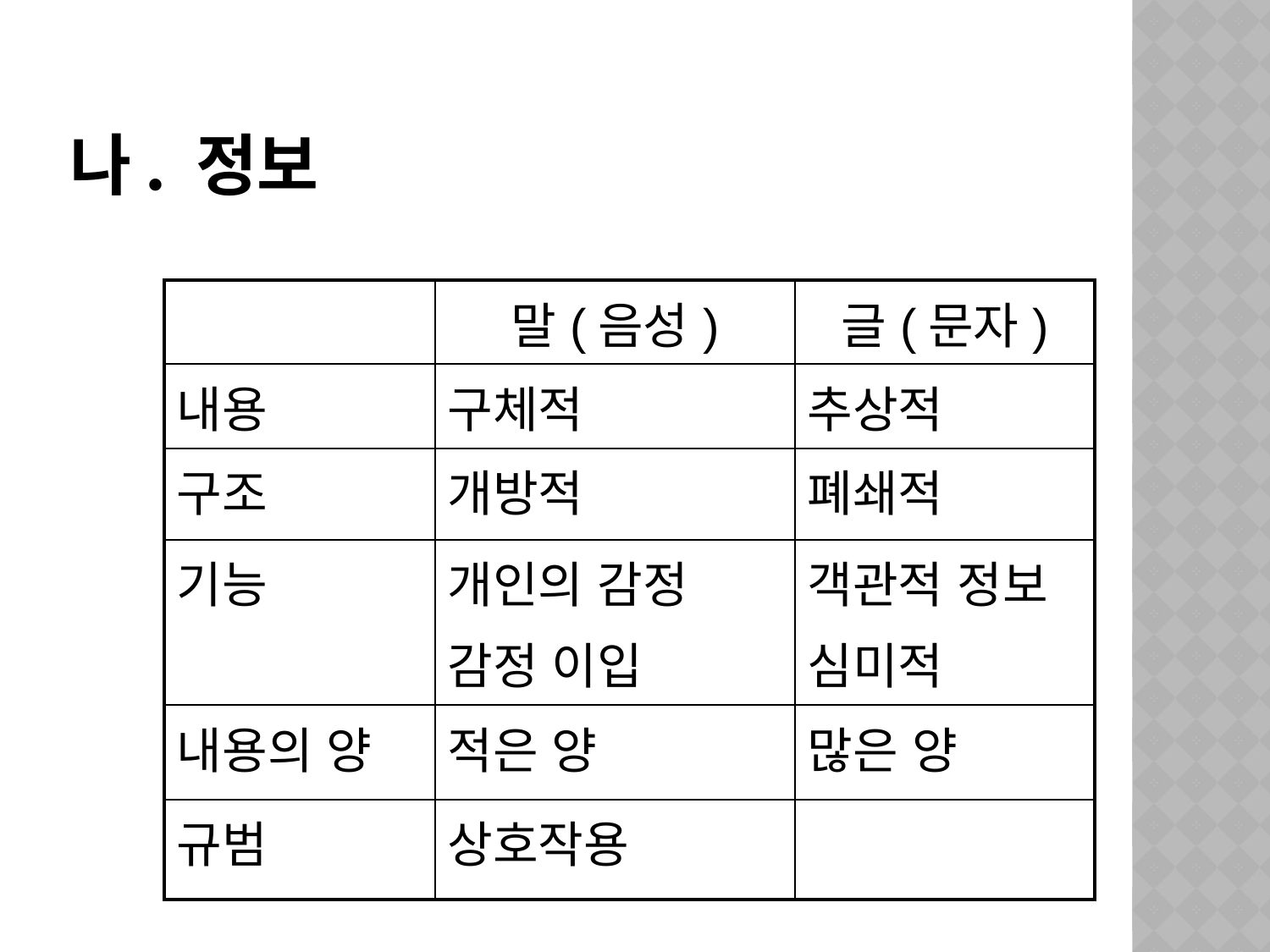

# 나. 정보
|  | 말(음성) | 글(문자) |
| --- | --- | --- |
| 내용 | 구체적 | 추상적 |
| 구조 | 개방적 | 폐쇄적 |
| 기능 | 개인의 감정 감정 이입 | 객관적 정보 심미적 |
| 내용의 양 | 적은 양 | 많은 양 |
| 규범 | 상호작용 |  |